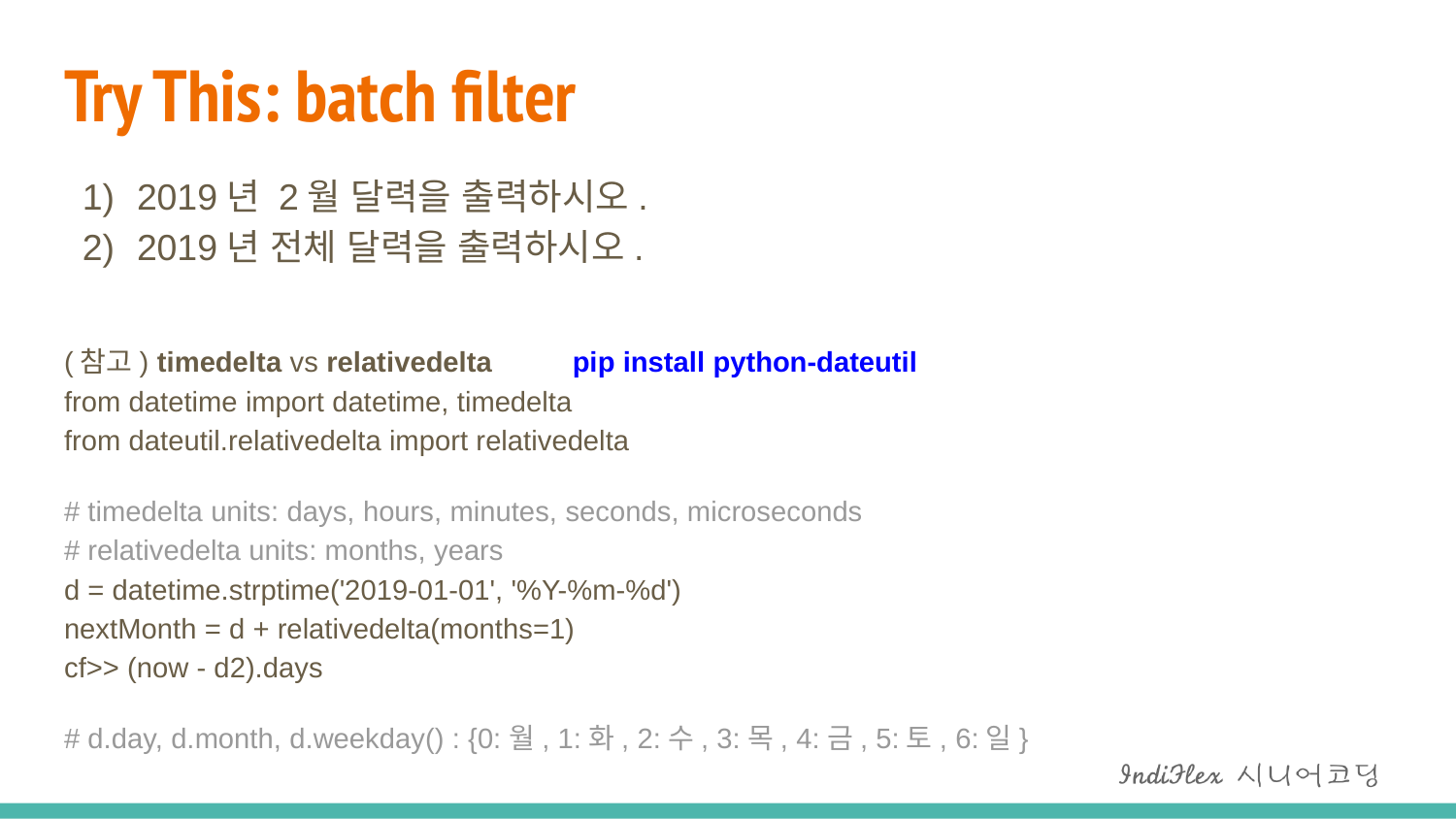

# Try This: batch filter
2019년 2월 달력을 출력하시오.
2019년 전체 달력을 출력하시오.
(참고) timedelta vs relativedelta          pip install python-dateutil
from datetime import datetime, timedelta
from dateutil.relativedelta import relativedelta
# timedelta units: days, hours, minutes, seconds, microseconds # relativedelta units: months, years d = datetime.strptime('2019-01-01', '%Y-%m-%d') nextMonth = d + relativedelta(months=1) cf>> (now - d2).days
# d.day, d.month, d.weekday() : {0:월, 1:화, 2:수, 3:목, 4:금, 5:토, 6:일}